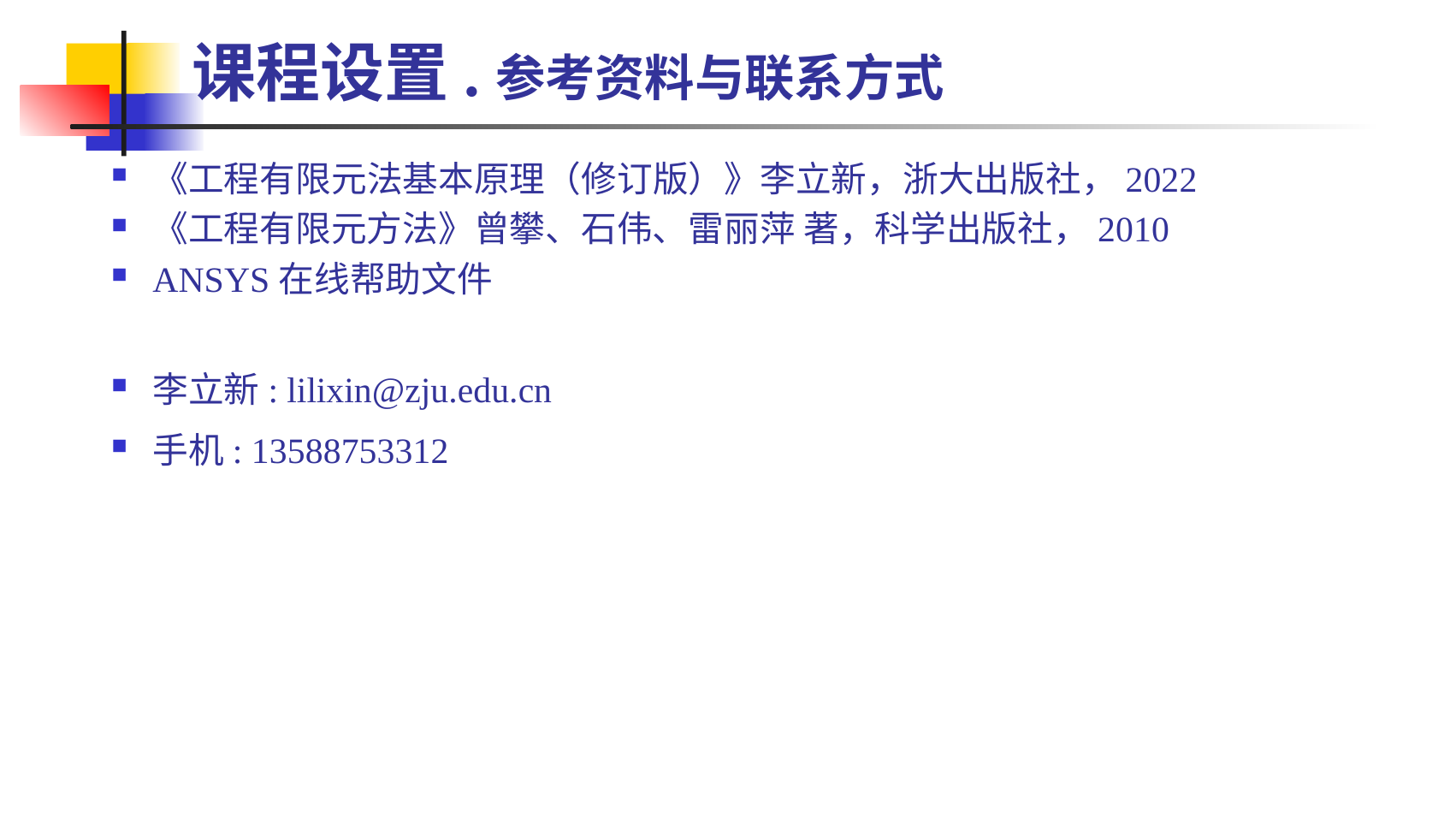

# 课程设置.参考资料与联系方式
《工程有限元法基本原理（修订版）》李立新，浙大出版社，2022
《工程有限元方法》曾攀、石伟、雷丽萍 著，科学出版社，2010
ANSYS在线帮助文件

李立新: lilixin@zju.edu.cn
手机: 13588753312